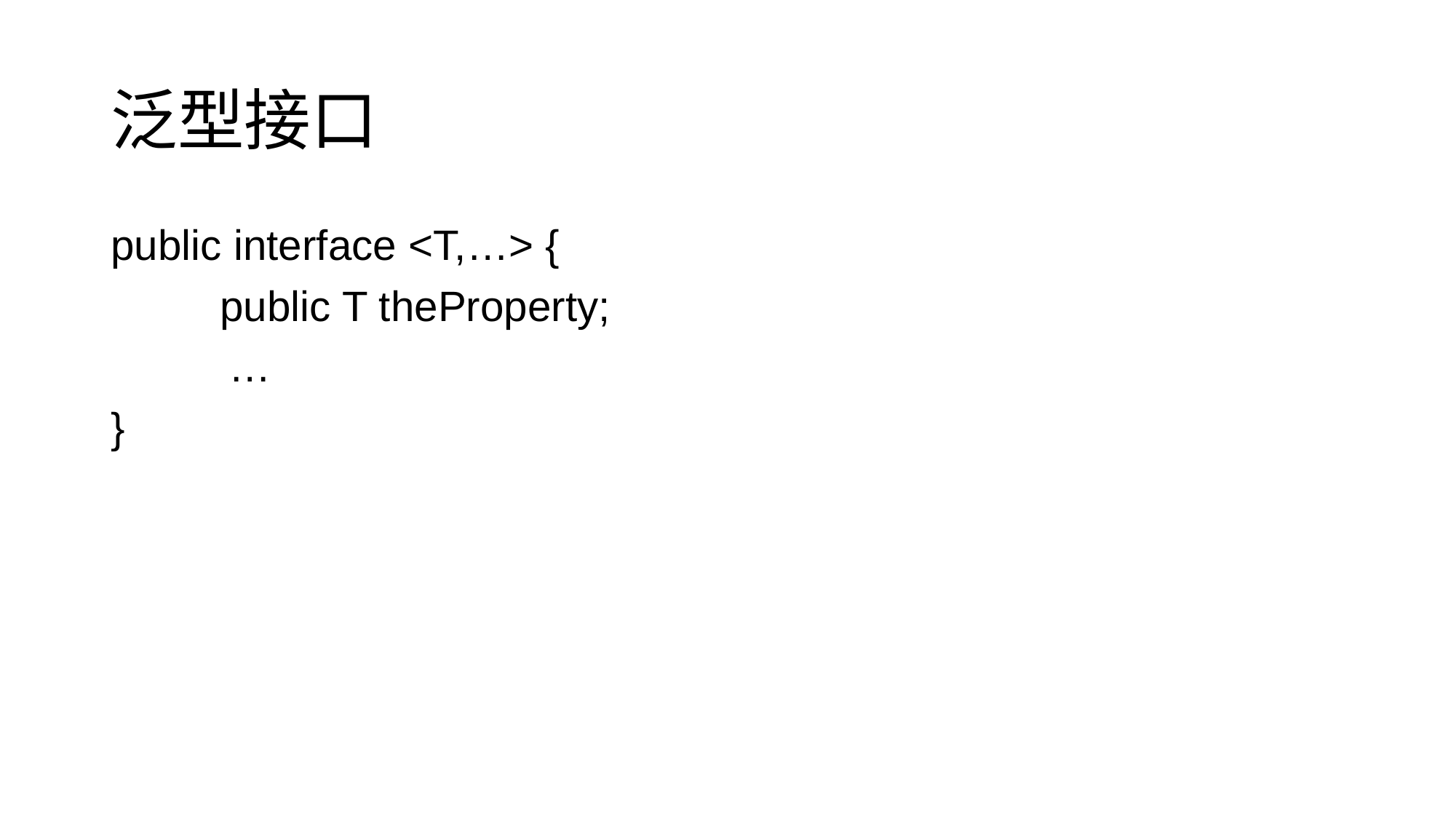

# 泛型接口
public interface <T,…> {
	public T theProperty;
          …
}